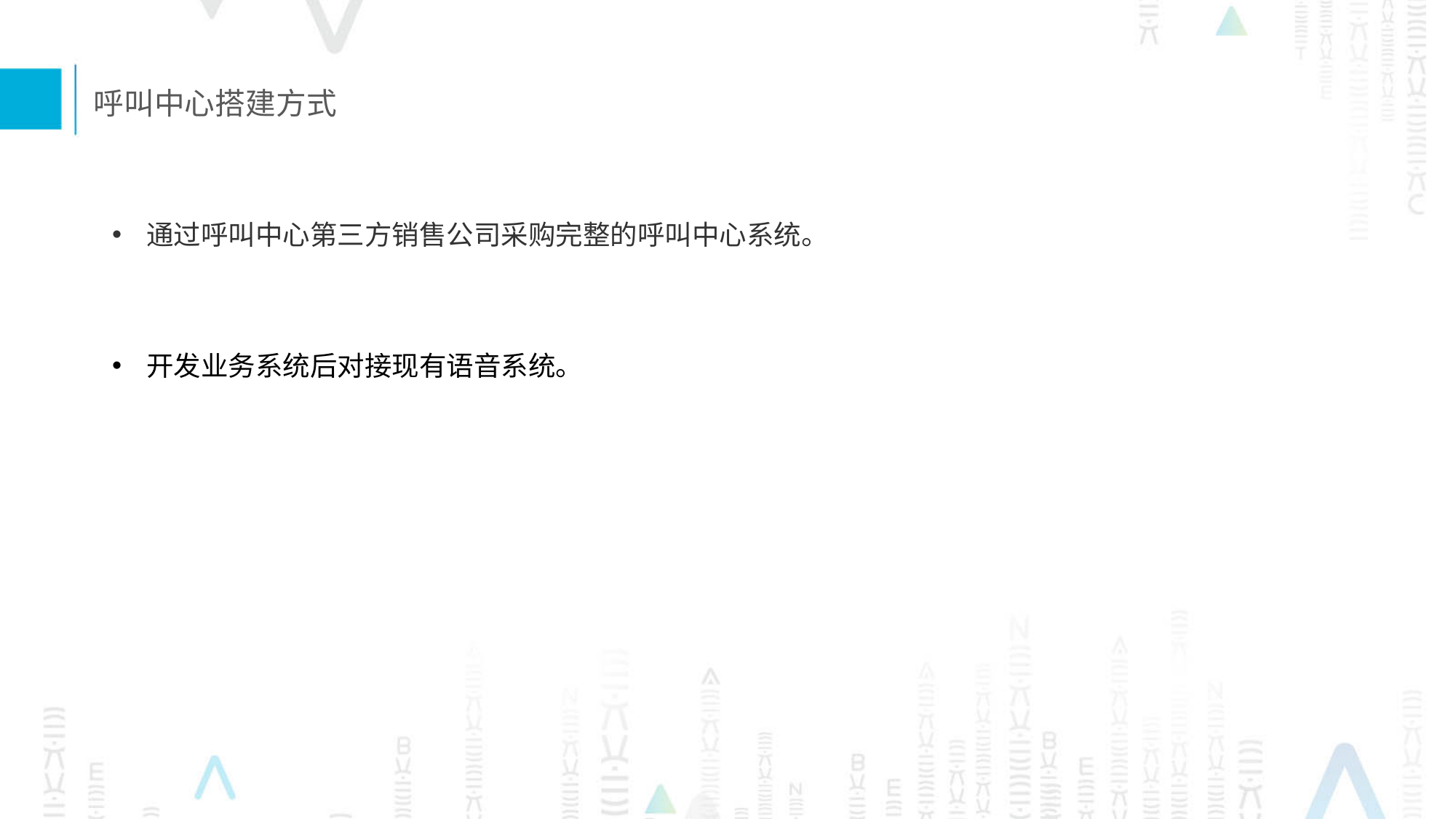

呼叫中心搭建方式
通过呼叫中心第三方销售公司采购完整的呼叫中心系统。

开发业务系统后对接现有语音系统。